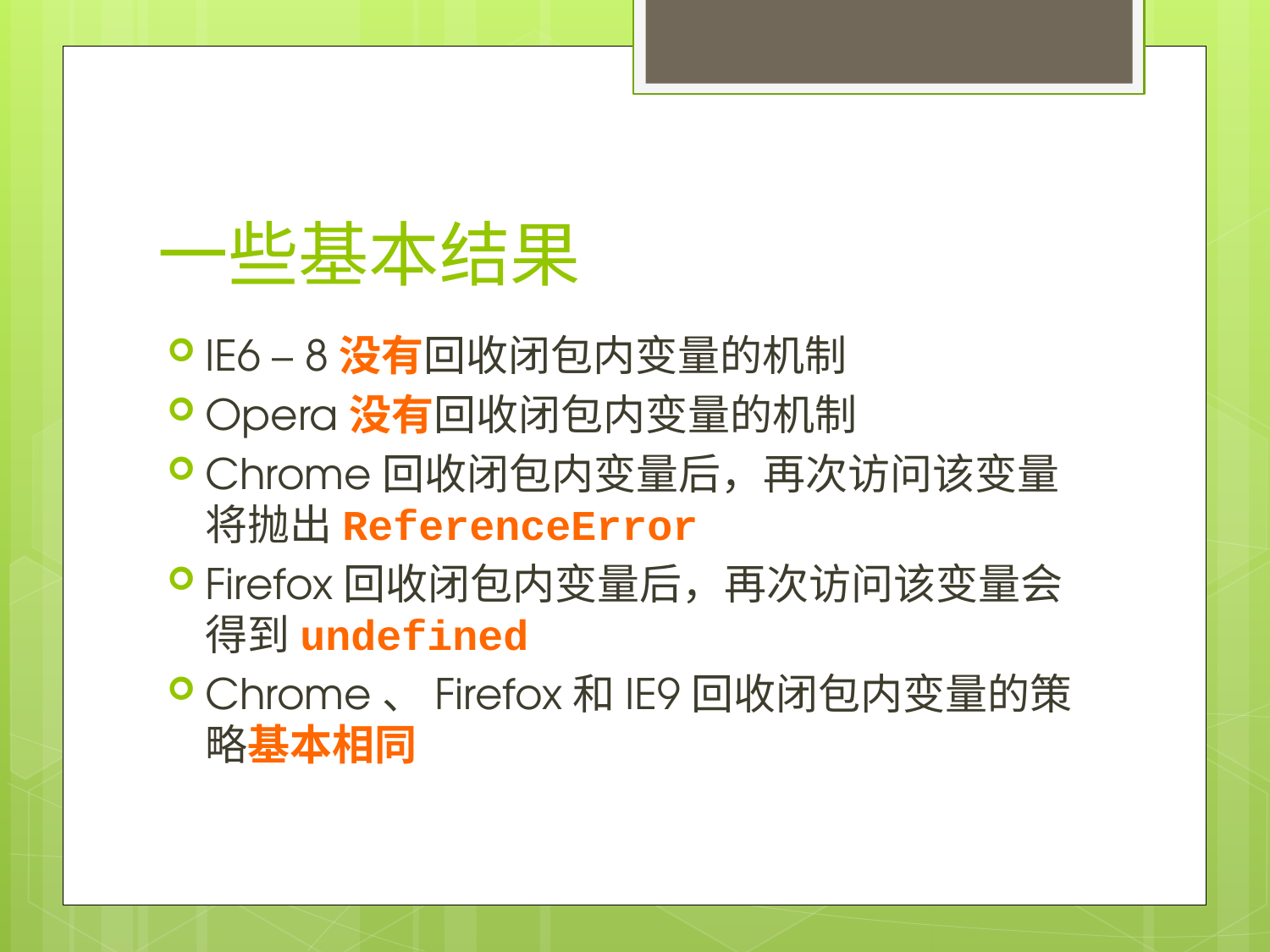

# 一些基本结果
IE6 – 8没有回收闭包内变量的机制
Opera没有回收闭包内变量的机制
Chrome回收闭包内变量后，再次访问该变量将抛出ReferenceError
Firefox回收闭包内变量后，再次访问该变量会得到undefined
Chrome、Firefox和IE9回收闭包内变量的策略基本相同